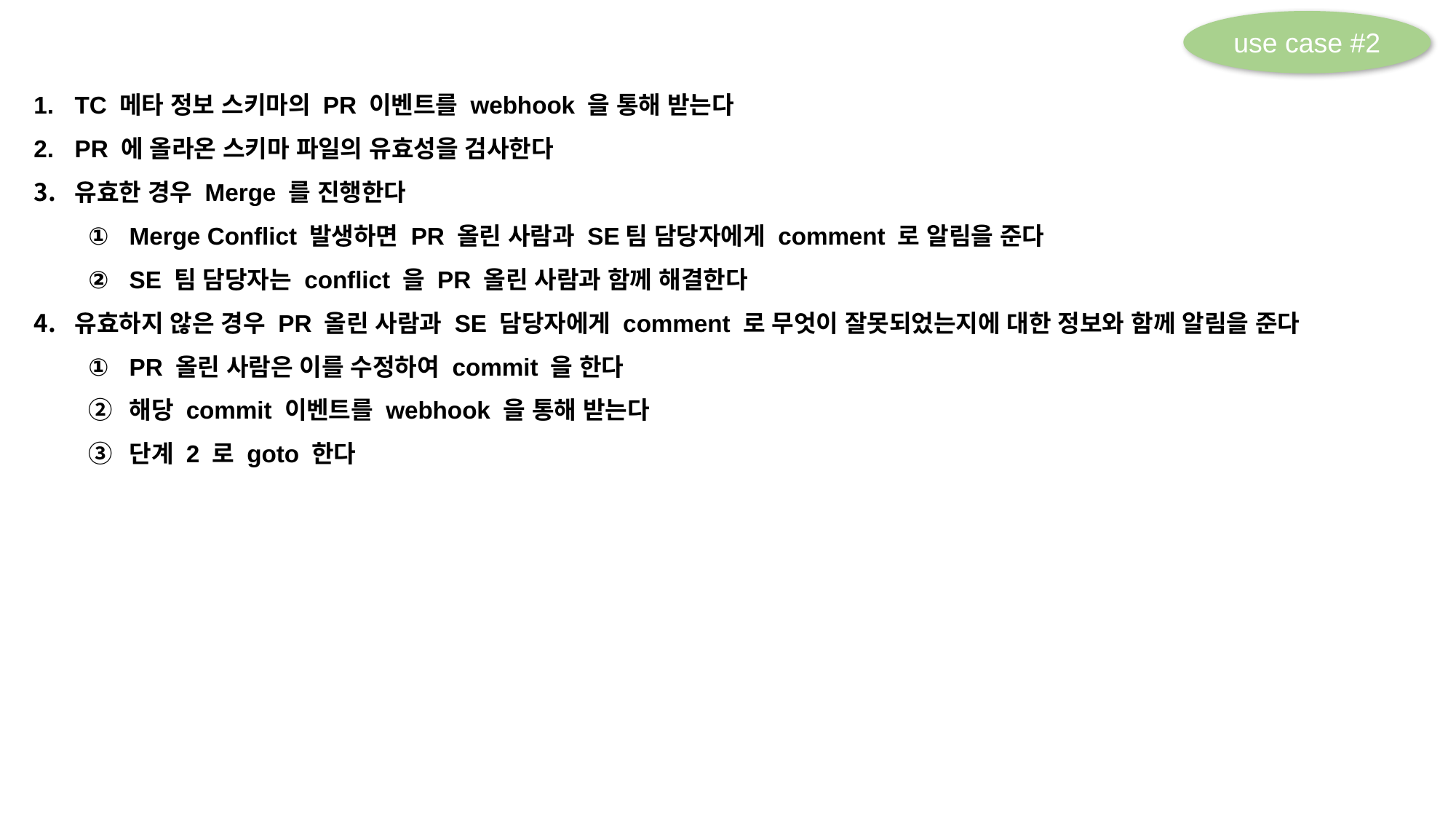

use case #2
TC 메타 정보 스키마의 PR 이벤트를 webhook 을 통해 받는다
PR 에 올라온 스키마 파일의 유효성을 검사한다
유효한 경우 Merge 를 진행한다
Merge Conflict 발생하면 PR 올린 사람과 SE팀 담당자에게 comment 로 알림을 준다
SE 팀 담당자는 conflict 을 PR 올린 사람과 함께 해결한다
유효하지 않은 경우 PR 올린 사람과 SE 담당자에게 comment 로 무엇이 잘못되었는지에 대한 정보와 함께 알림을 준다
PR 올린 사람은 이를 수정하여 commit 을 한다
해당 commit 이벤트를 webhook 을 통해 받는다
단계 2 로 goto 한다